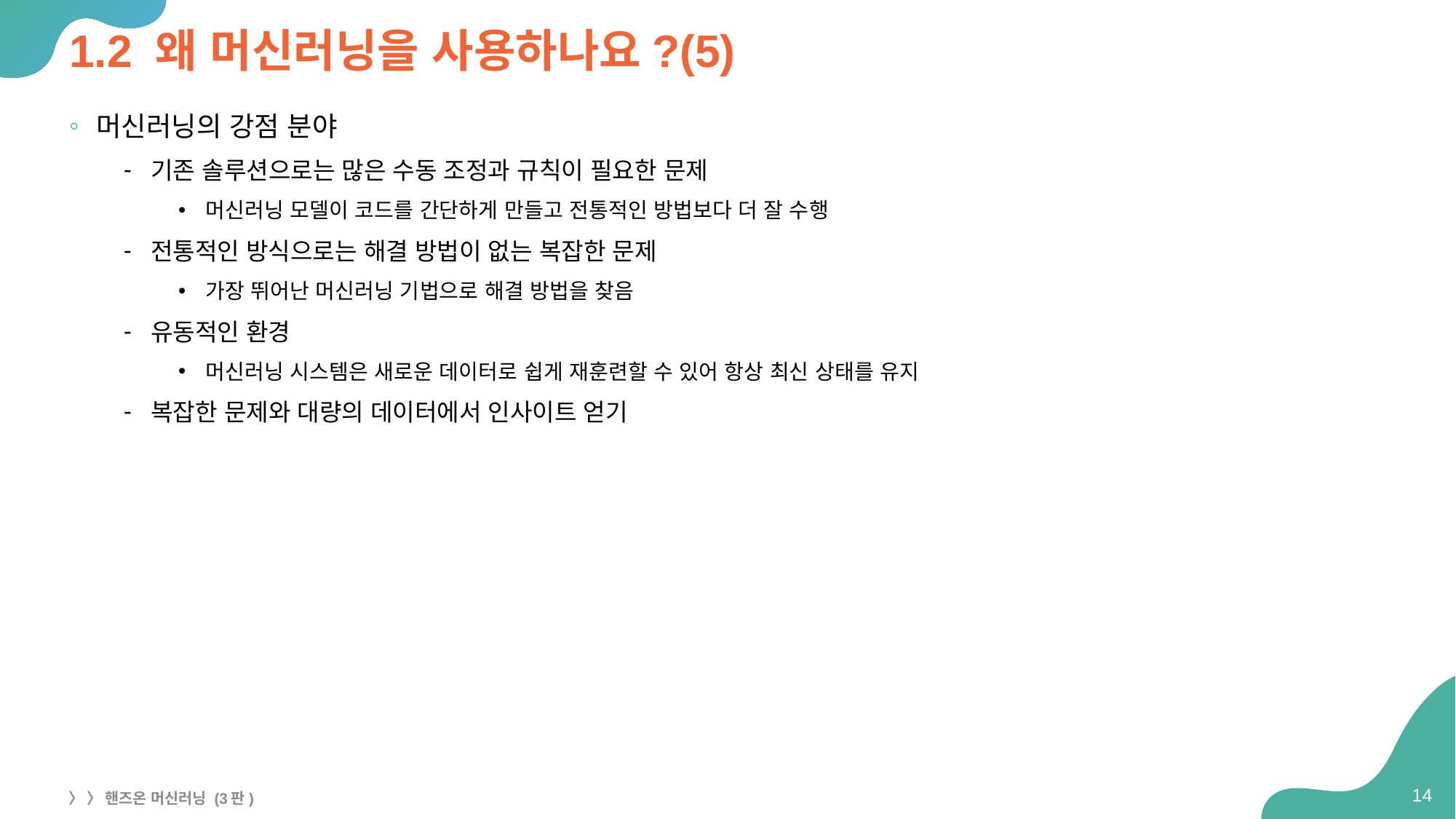

# 1.2 왜 머신러닝을 사용하나요?(5)
머신러닝의 강점 분야
기존 솔루션으로는 많은 수동 조정과 규칙이 필요한 문제
머신러닝 모델이 코드를 간단하게 만들고 전통적인 방법보다 더 잘 수행
전통적인 방식으로는 해결 방법이 없는 복잡한 문제
가장 뛰어난 머신러닝 기법으로 해결 방법을 찾음
유동적인 환경
머신러닝 시스템은 새로운 데이터로 쉽게 재훈련할 수 있어 항상 최신 상태를 유지
복잡한 문제와 대량의 데이터에서 인사이트 얻기
14
〉 〉 핸즈온 머신러닝 (3판)